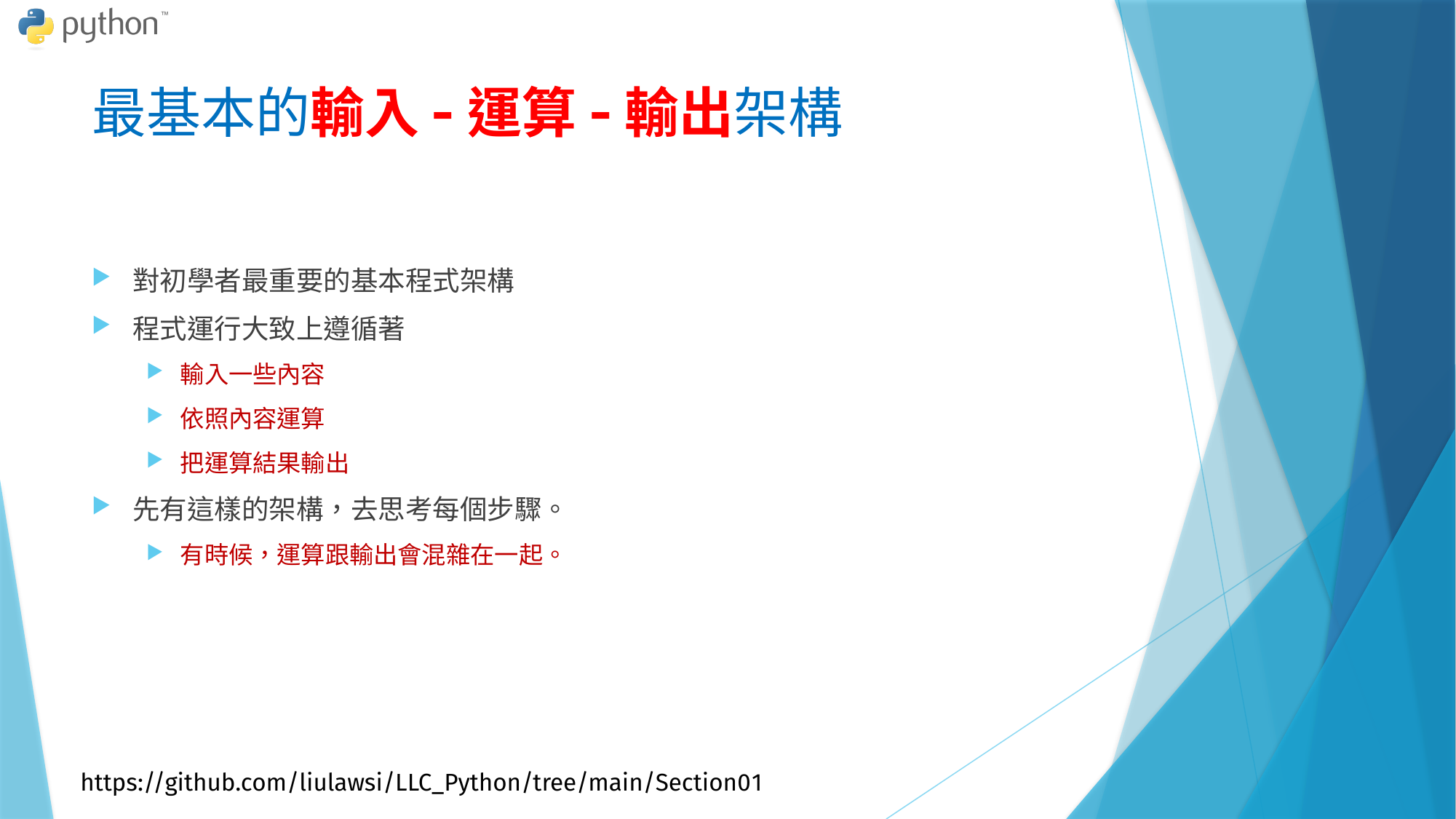

# 最基本的輸入-運算-輸出架構
對初學者最重要的基本程式架構
程式運行大致上遵循著
輸入一些內容
依照內容運算
把運算結果輸出
先有這樣的架構，去思考每個步驟。
有時候，運算跟輸出會混雜在一起。